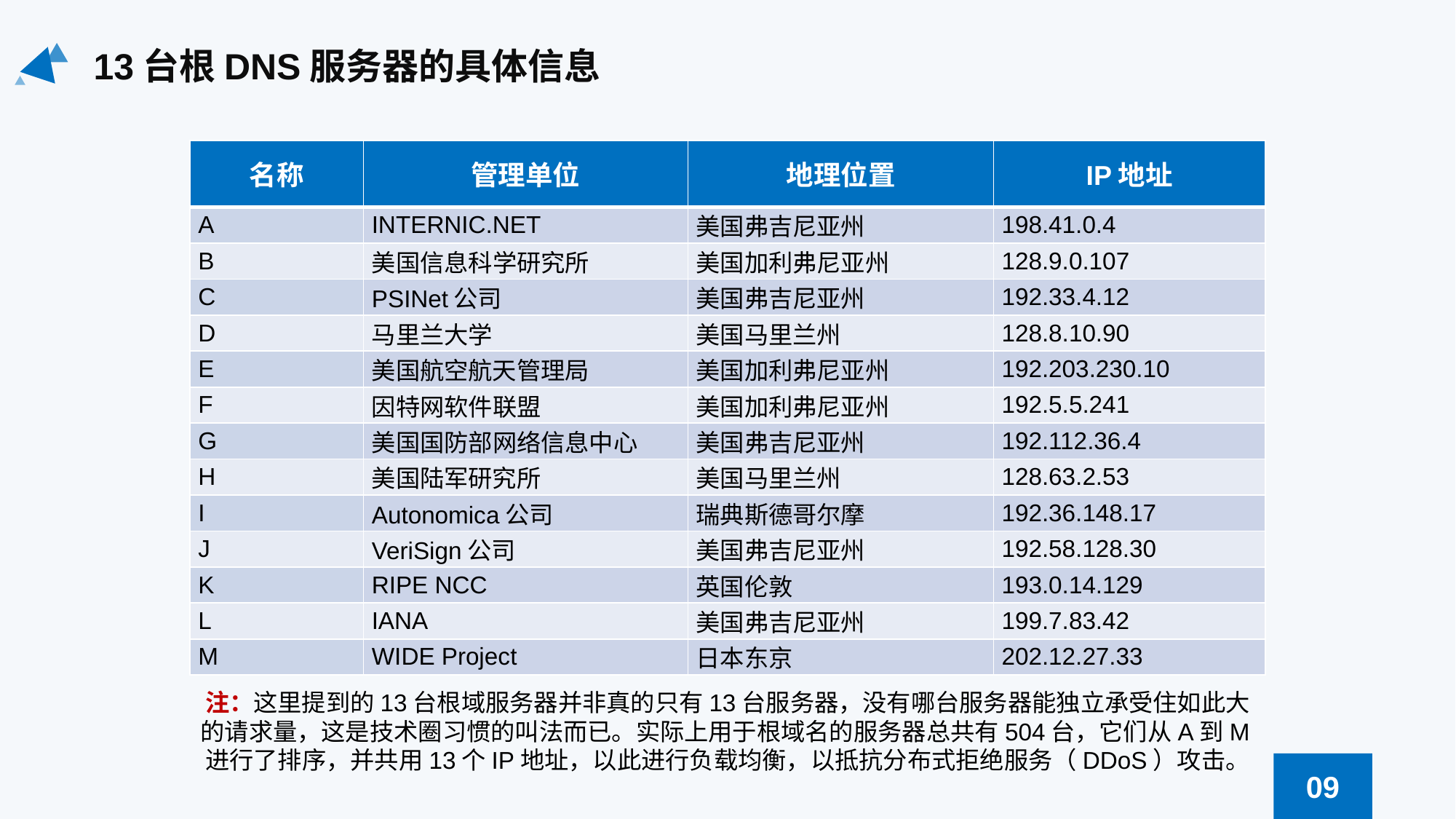

13台根DNS服务器的具体信息

| 名称 | 管理单位 | 地理位置 | IP地址 |
| --- | --- | --- | --- |
| A | INTERNIC.NET | 美国弗吉尼亚州 | 198.41.0.4 |
| B | 美国信息科学研究所 | 美国加利弗尼亚州 | 128.9.0.107 |
| C | PSINet公司 | 美国弗吉尼亚州 | 192.33.4.12 |
| D | 马里兰大学 | 美国马里兰州 | 128.8.10.90 |
| E | 美国航空航天管理局 | 美国加利弗尼亚州 | 192.203.230.10 |
| F | 因特网软件联盟 | 美国加利弗尼亚州 | 192.5.5.241 |
| G | 美国国防部网络信息中心 | 美国弗吉尼亚州 | 192.112.36.4 |
| H | 美国陆军研究所 | 美国马里兰州 | 128.63.2.53 |
| I | Autonomica公司 | 瑞典斯德哥尔摩 | 192.36.148.17 |
| J | VeriSign公司 | 美国弗吉尼亚州 | 192.58.128.30 |
| K | RIPE NCC | 英国伦敦 | 193.0.14.129 |
| L | IANA | 美国弗吉尼亚州 | 199.7.83.42 |
| M | WIDE Project | 日本东京 | 202.12.27.33 |
注：这里提到的13台根域服务器并非真的只有13台服务器，没有哪台服务器能独立承受住如此大的请求量，这是技术圈习惯的叫法而已。实际上用于根域名的服务器总共有504台，它们从A到M进行了排序，并共用13个IP地址，以此进行负载均衡，以抵抗分布式拒绝服务（DDoS）攻击。

09